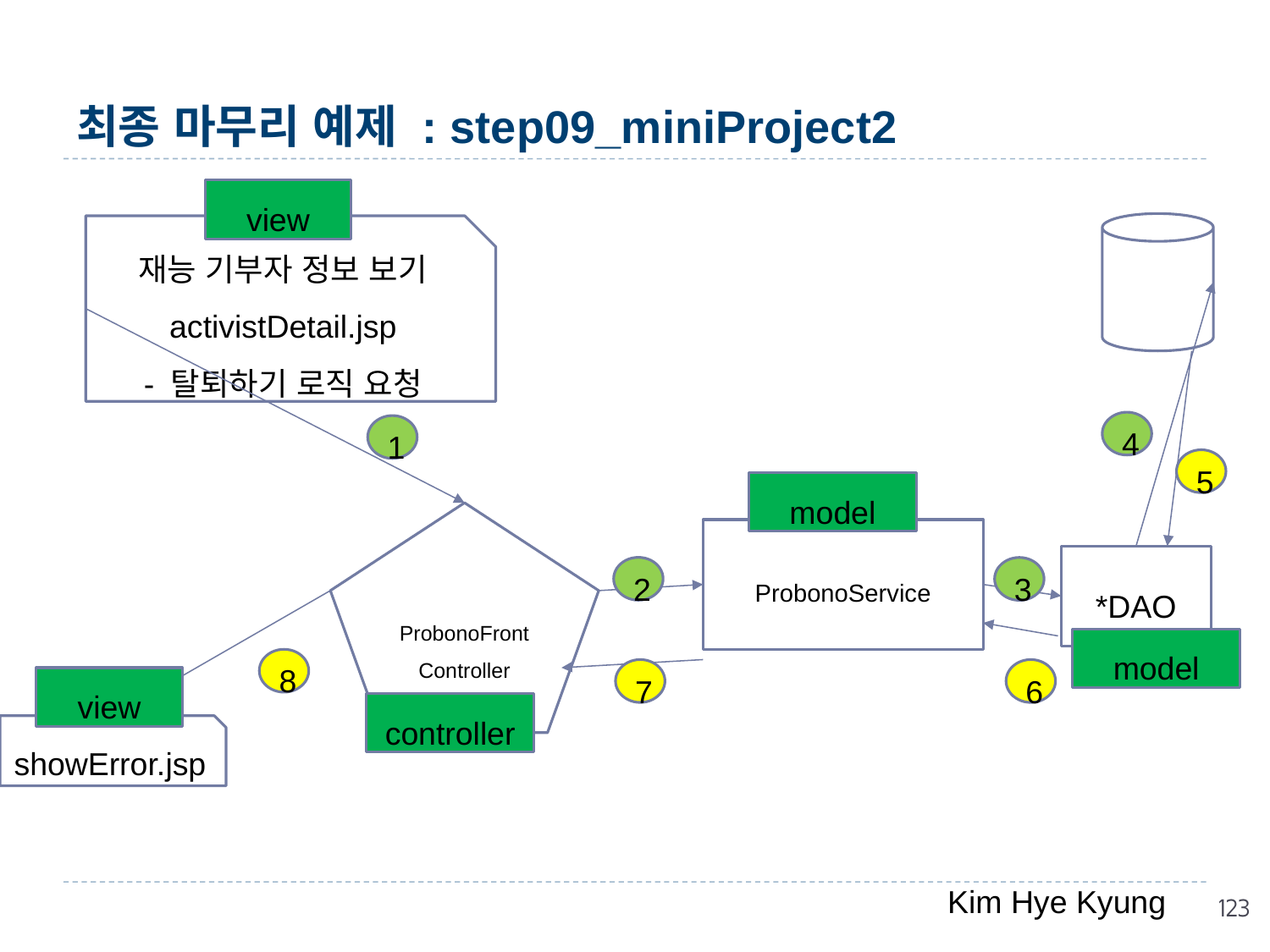

# 최종 마무리 예제 : step09_miniProject2
view

재능 기부자 정보 보기
activistDetail.jsp
- 탈퇴하기 로직 요청
4
1
5
model
ProbonoFrontController
ProbonoService
*DAO
2
3
model
8
7
6
view
controller
showError.jsp
123